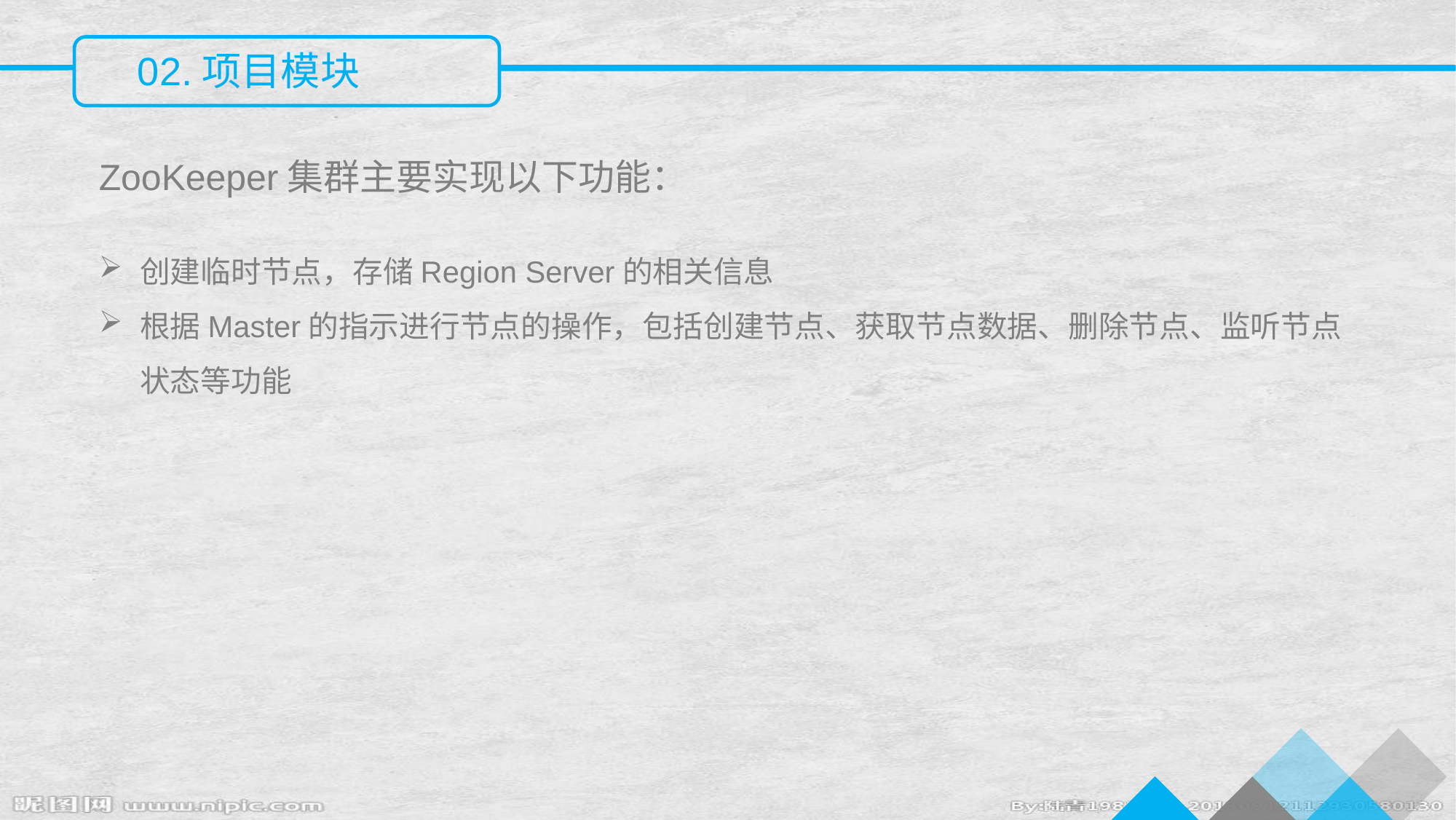

02.项目模块
ZooKeeper集群主要实现以下功能：

创建临时节点，存储Region Server的相关信息
根据Master的指示进行节点的操作，包括创建节点、获取节点数据、删除节点、监听节点状态等功能